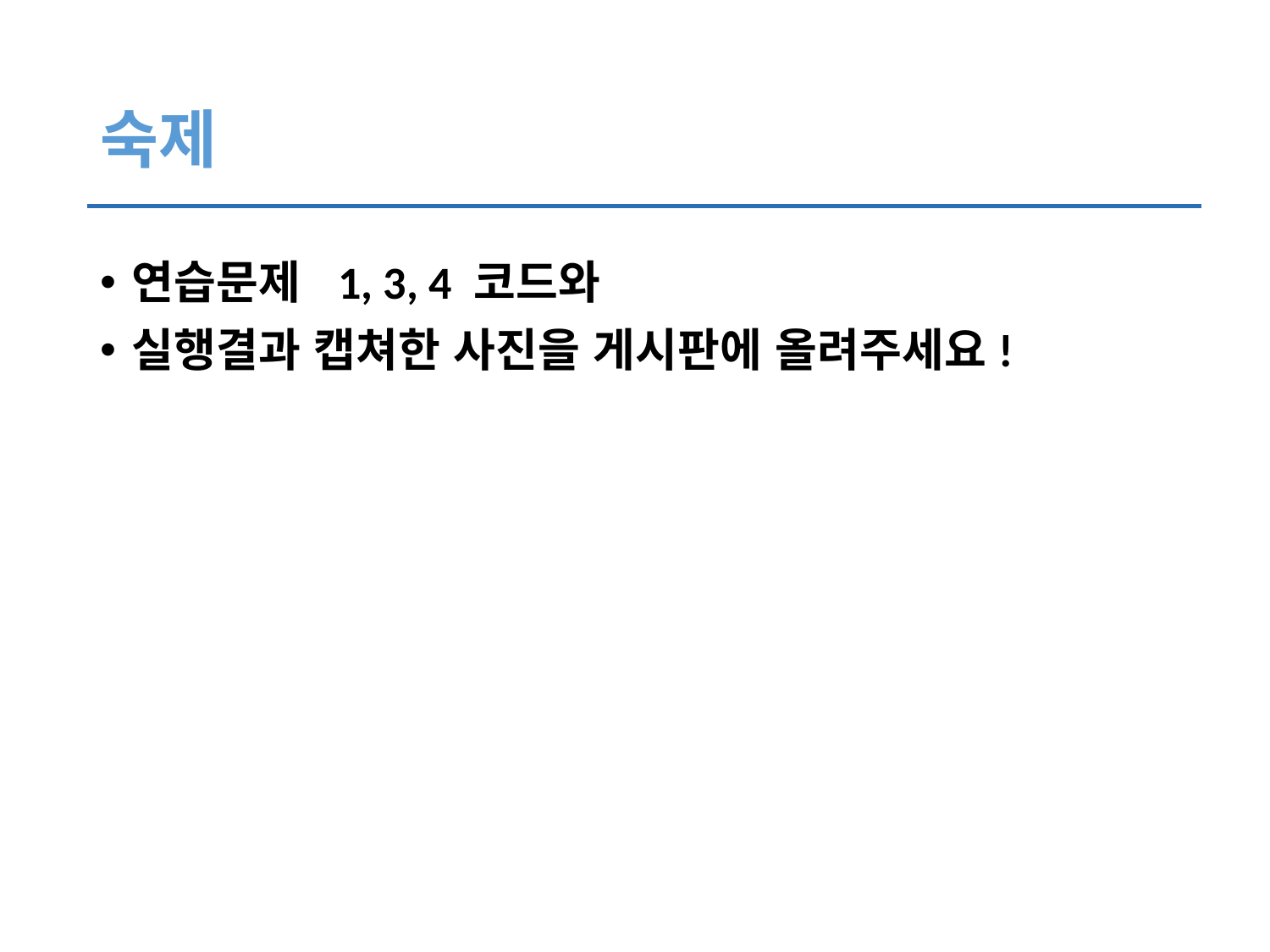

# 숙제
연습문제  1, 3, 4 코드와
실행결과 캡쳐한 사진을 게시판에 올려주세요!